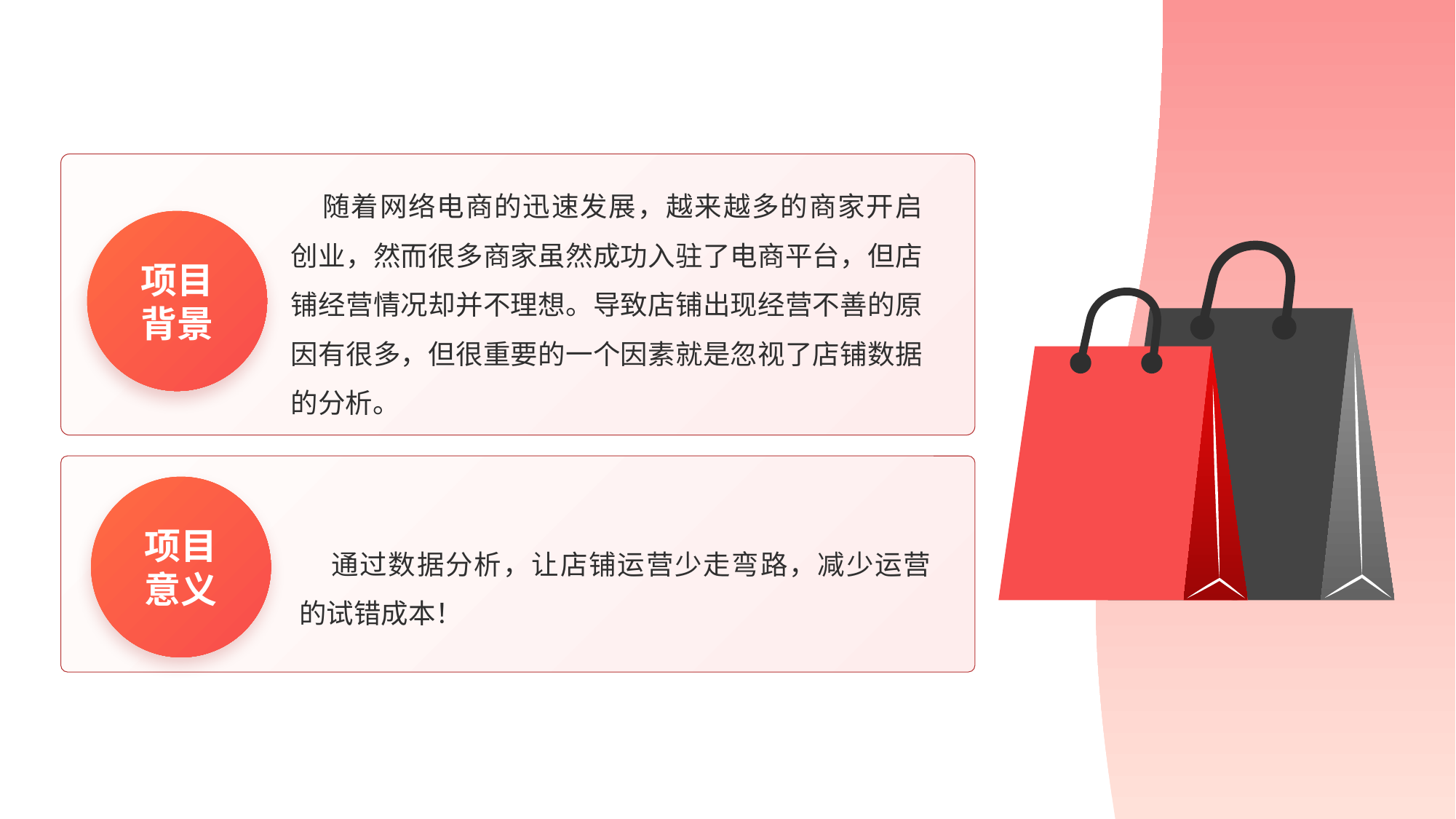

随着网络电商的迅速发展，越来越多的商家开启创业，然而很多商家虽然成功入驻了电商平台，但店铺经营情况却并不理想。导致店铺出现经营不善的原因有很多，但很重要的一个因素就是忽视了店铺数据的分析。
项目
背景

项目
意义
通过数据分析，让店铺运营少走弯路，减少运营的试错成本！